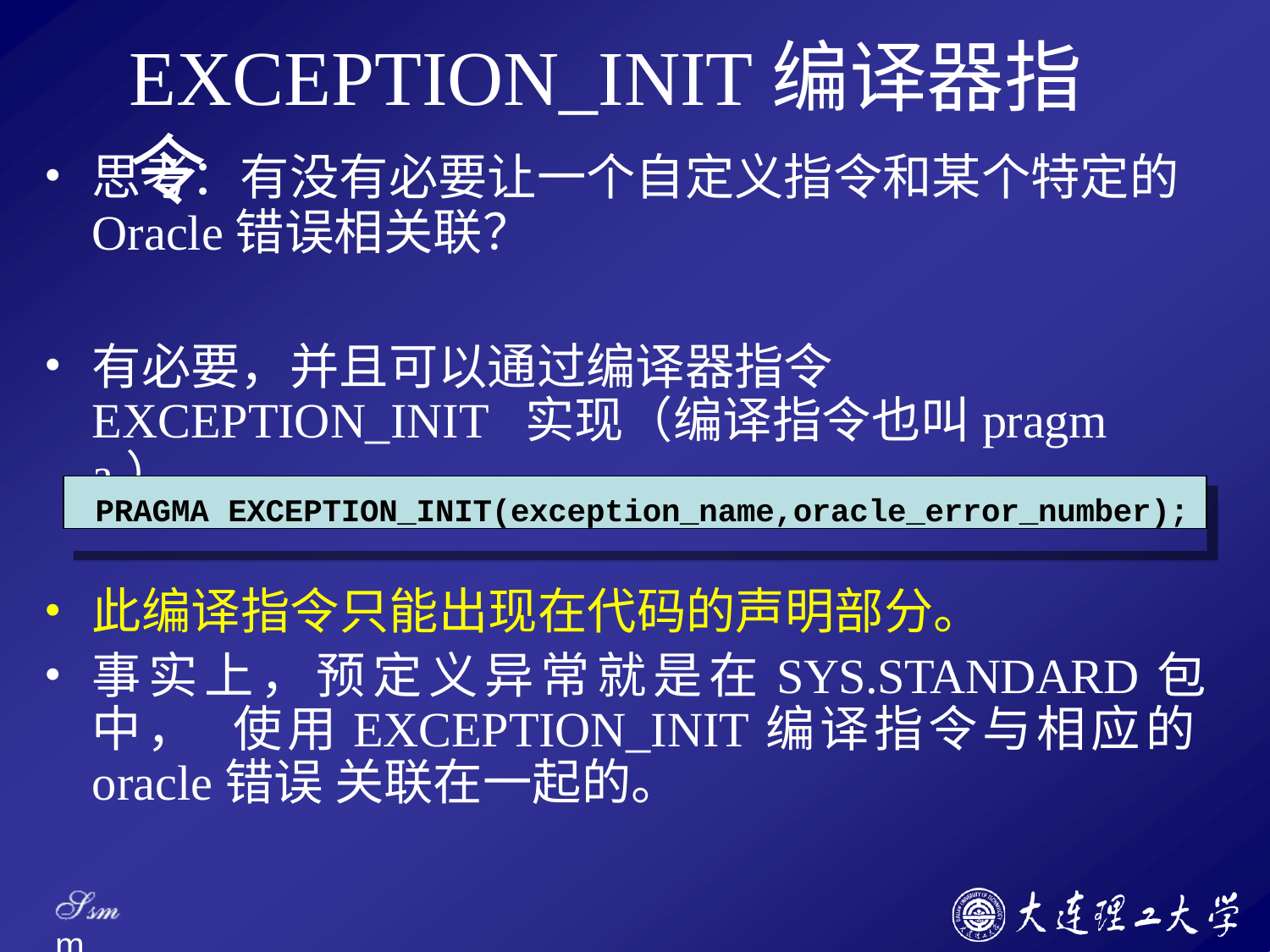

# EXCEPTION_INIT编译器指令
思考：有没有必要让一个自定义指令和某个特定的
Oracle错误相关联？

有必要，并且可以通过编译器指令EXCEPTION_INIT  实现（编译指令也叫pragma）。
PRAGMA EXCEPTION_INIT(exception_name,oracle_error_number);

此编译指令只能出现在代码的声明部分。
事实上，预定义异常就是在SYS.STANDARD包中，  使用EXCEPTION_INIT编译指令与相应的oracle错误 关联在一起的。

Ssm